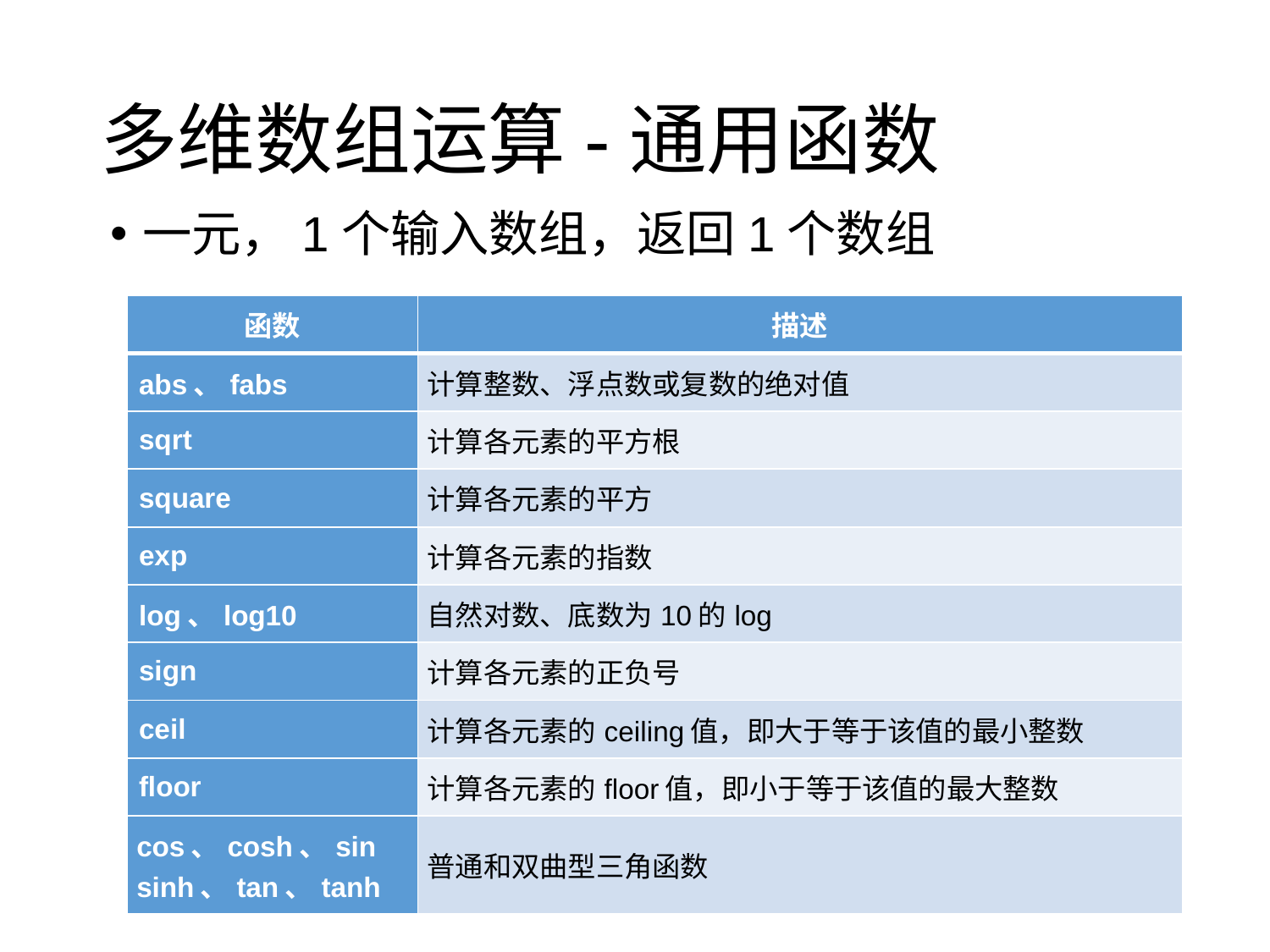

# 多维数组运算-通用函数
一元，1个输入数组，返回1个数组

| 函数 | 描述 |
| --- | --- |
| abs、fabs | 计算整数、浮点数或复数的绝对值 |
| sqrt | 计算各元素的平方根 |
| square | 计算各元素的平方 |
| exp | 计算各元素的指数 |
| log、log10 | 自然对数、底数为10的log |
| sign | 计算各元素的正负号 |
| ceil | 计算各元素的ceiling值，即大于等于该值的最小整数 |
| floor | 计算各元素的floor值，即小于等于该值的最大整数 |
| cos、cosh、sin sinh、tan、tanh | 普通和双曲型三角函数 |